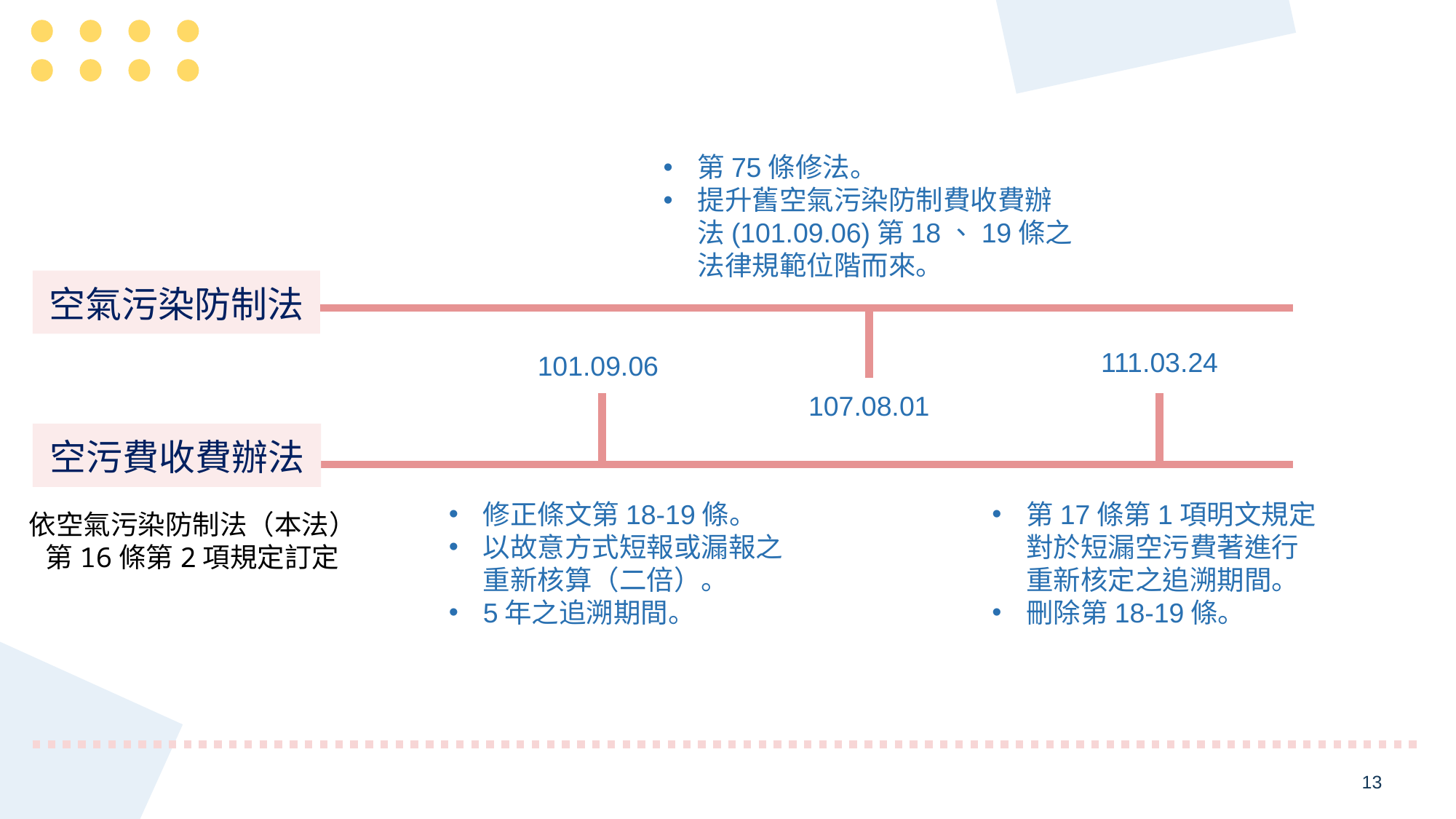

第75條修法。
提升舊空氣污染防制費收費辦法(101.09.06)第18、19條之法律規範位階而來。
空氣污染防制法
111.03.24
101.09.06
107.08.01
空污費收費辦法
修正條文第18-19條。
以故意方式短報或漏報之重新核算（二倍）。
5年之追溯期間。
第17條第1項明文規定對於短漏空污費著進行重新核定之追溯期間。
刪除第18-19條。
依空氣污染防制法（本法）
第16條第2項規定訂定